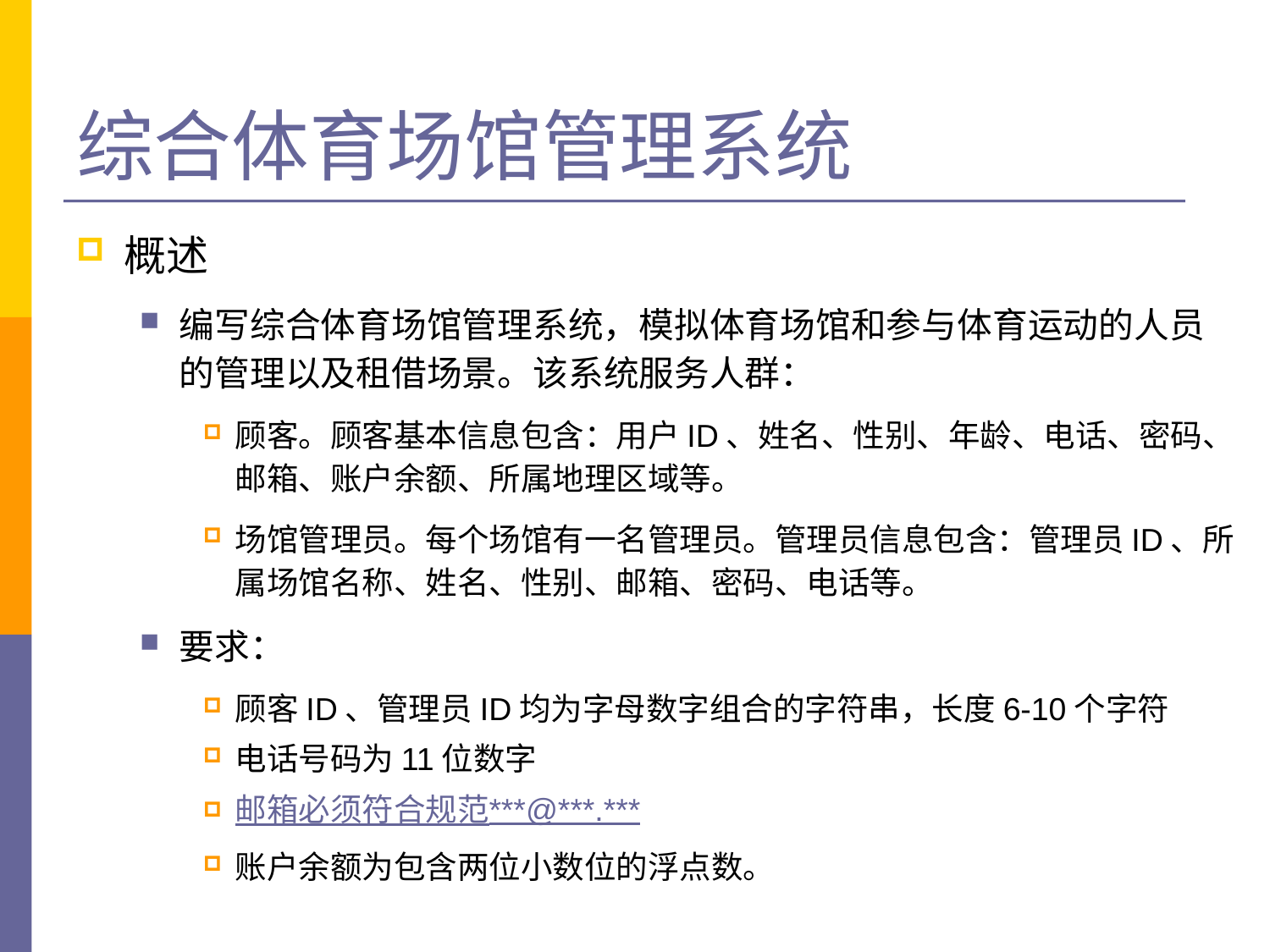

# 综合体育场馆管理系统
概述
编写综合体育场馆管理系统，模拟体育场馆和参与体育运动的人员的管理以及租借场景。该系统服务人群：
顾客。顾客基本信息包含：用户ID、姓名、性别、年龄、电话、密码、邮箱、账户余额、所属地理区域等。
场馆管理员。每个场馆有一名管理员。管理员信息包含：管理员ID、所属场馆名称、姓名、性别、邮箱、密码、电话等。
要求：
顾客ID、管理员ID均为字母数字组合的字符串，长度6-10个字符
电话号码为11位数字
邮箱必须符合规范***@***.***
账户余额为包含两位小数位的浮点数。